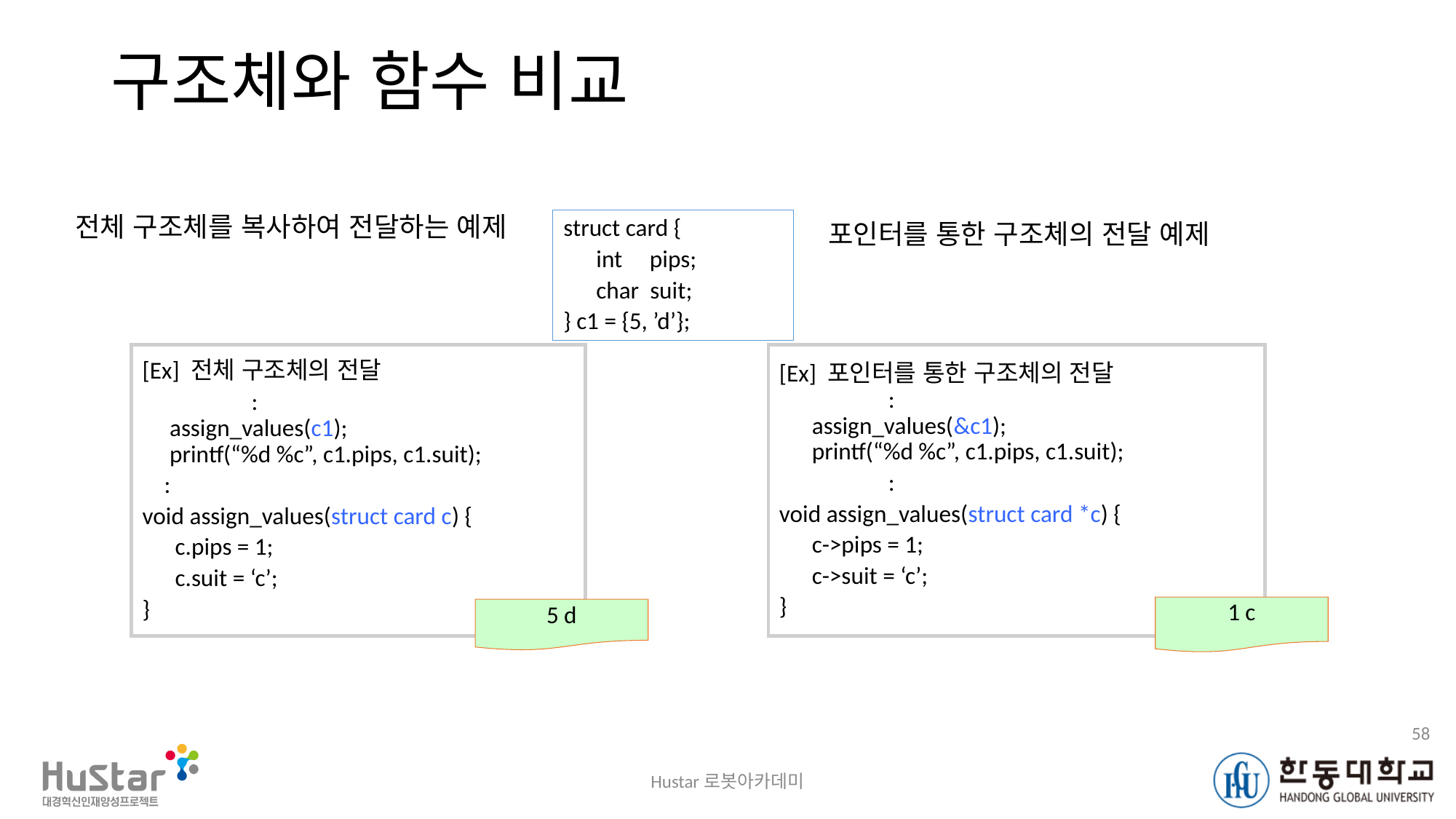

# 구조체와 함수 비교
전체 구조체를 복사하여 전달하는 예제
struct card {
      int     pips;
      char  suit;
} c1 = {5, ’d’};
포인터를 통한 구조체의 전달 예제
[Ex] 전체 구조체의 전달
   	:
     assign_values(c1);
     printf(“%d %c”, c1.pips, c1.suit);
    :
void assign_values(struct card c) {
      c.pips = 1;
      c.suit = ‘c’;
}
[Ex] 포인터를 통한 구조체의 전달
	:
      assign_values(&c1);
      printf(“%d %c”, c1.pips, c1.suit);
 	:
void assign_values(struct card *c) {
      c->pips = 1;
      c->suit = ‘c’;
}
1 c
5 d
58
Hustar로봇아카데미